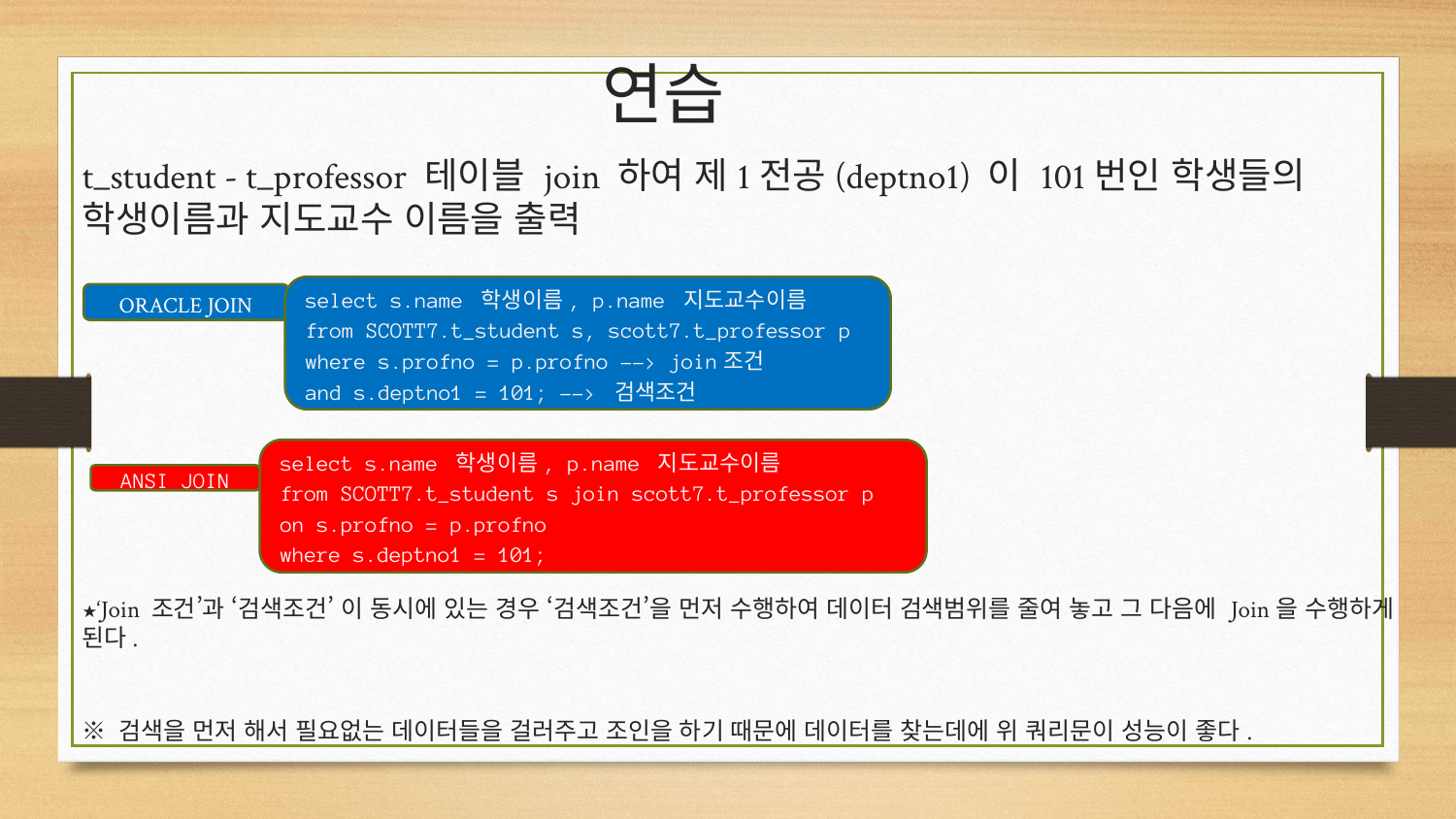

# 연습
t_student - t_professor 테이블 join 하여 제1전공(deptno1) 이 101번인 학생들의 학생이름과 지도교수 이름을 출력

★‘Join 조건’과 ‘검색조건’ 이 동시에 있는 경우 ‘검색조건’을 먼저 수행하여 데이터 검색범위를 줄여 놓고 그 다음에 Join을 수행하게 된다.
※ 검색을 먼저 해서 필요없는 데이터들을 걸러주고 조인을 하기 때문에 데이터를 찾는데에 위 쿼리문이 성능이 좋다.
select s.name 학생이름, p.name 지도교수이름
from SCOTT7.t_student s, scott7.t_professor p
where s.profno = p.profno --> join조건
and s.deptno1 = 101; --> 검색조건
ORACLE JOIN
select s.name 학생이름, p.name 지도교수이름
from SCOTT7.t_student s join scott7.t_professor p
on s.profno = p.profno
where s.deptno1 = 101;
ANSI JOIN